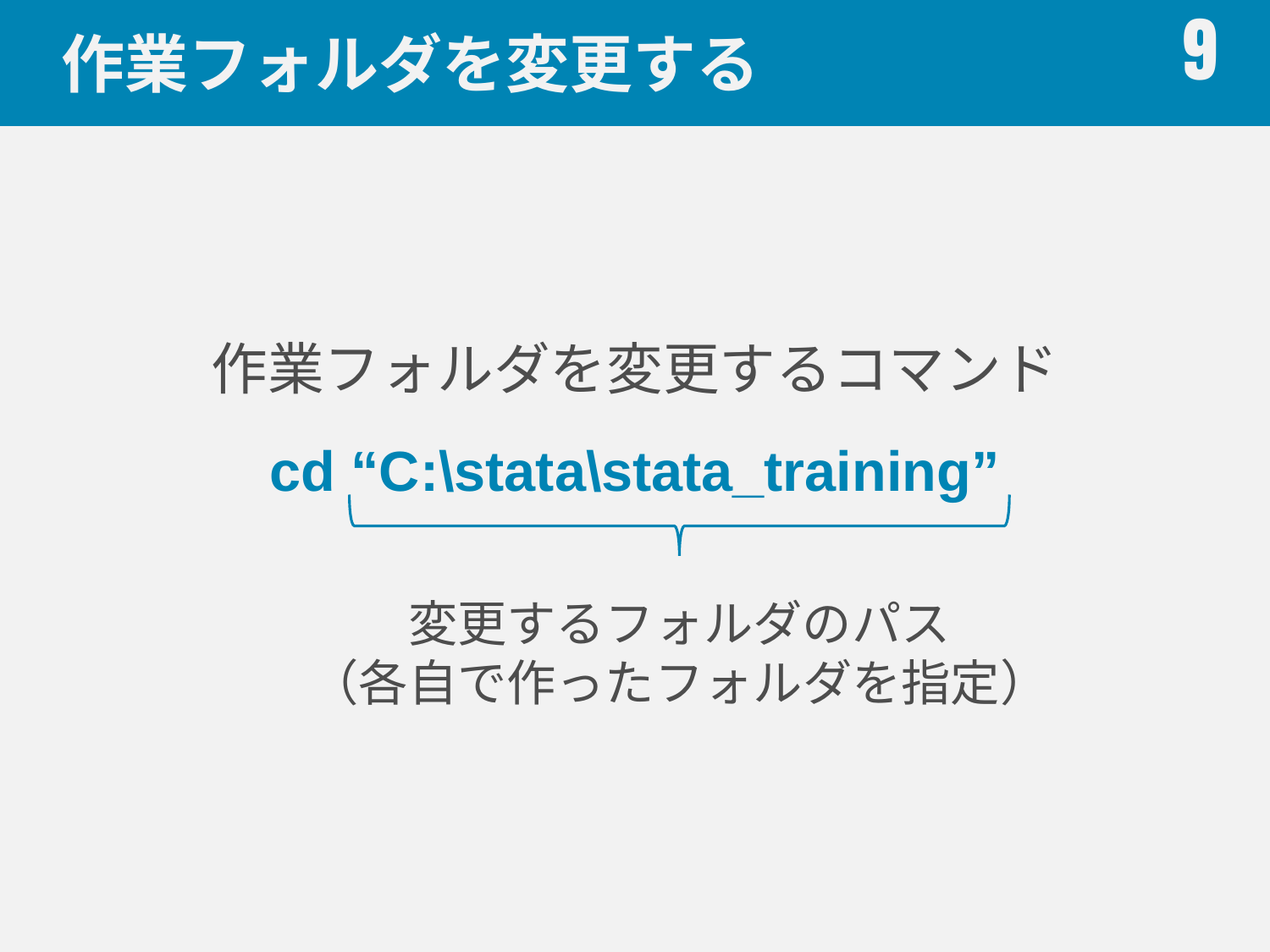

# 作業フォルダを変更する
 9
作業フォルダを変更するコマンド
cd “C:\stata\stata_training”

変更するフォルダのパス
（各自で作ったフォルダを指定）